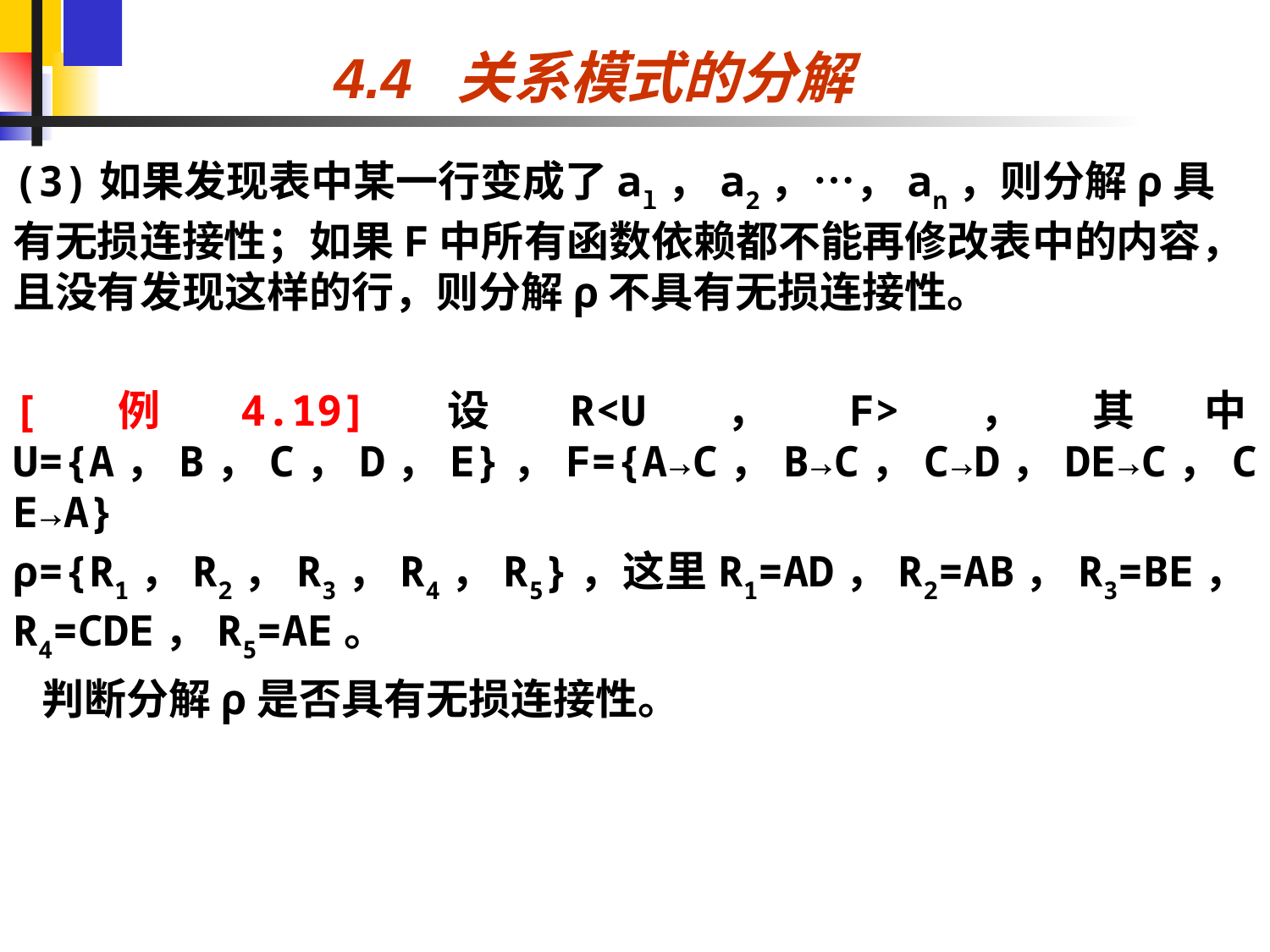

# 4.4  关系模式的分解
(3)如果发现表中某一行变成了al，a2，…，an，则分解ρ具有无损连接性；如果F中所有函数依赖都不能再修改表中的内容，且没有发现这样的行，则分解ρ不具有无损连接性。

[例4.19]设R<U，F>，其中U={A，B，C，D，E}，F={A→C，B→C，C→D，DE→C，CE→A}
ρ={R1，R2，R3，R4，R5}，这里R1=AD，R2=AB，R3=BE，R4=CDE，R5=AE。
  判断分解ρ是否具有无损连接性。